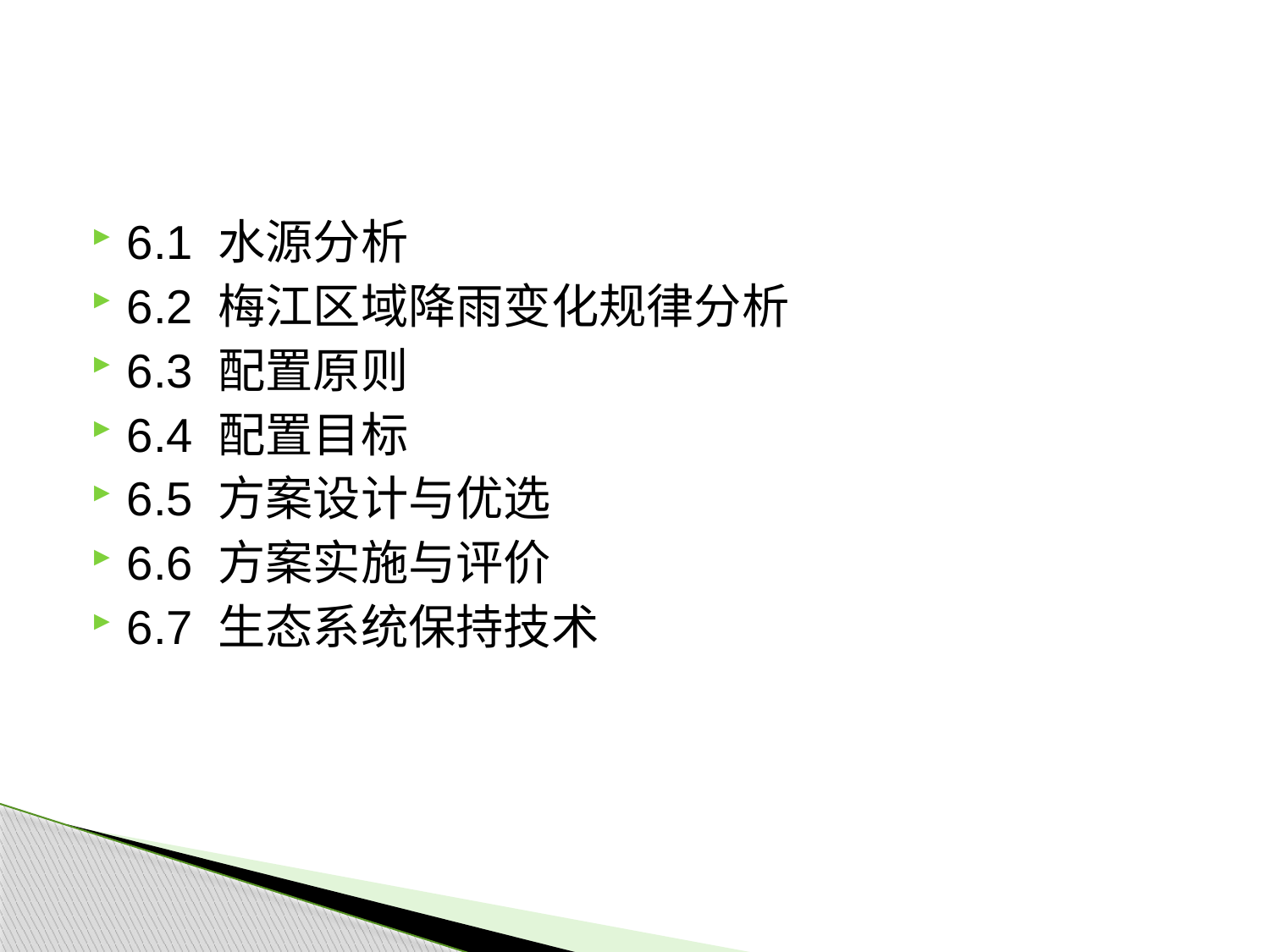

6.1 水源分析
6.2 梅江区域降雨变化规律分析
6.3 配置原则
6.4 配置目标
6.5 方案设计与优选
6.6 方案实施与评价
6.7 生态系统保持技术